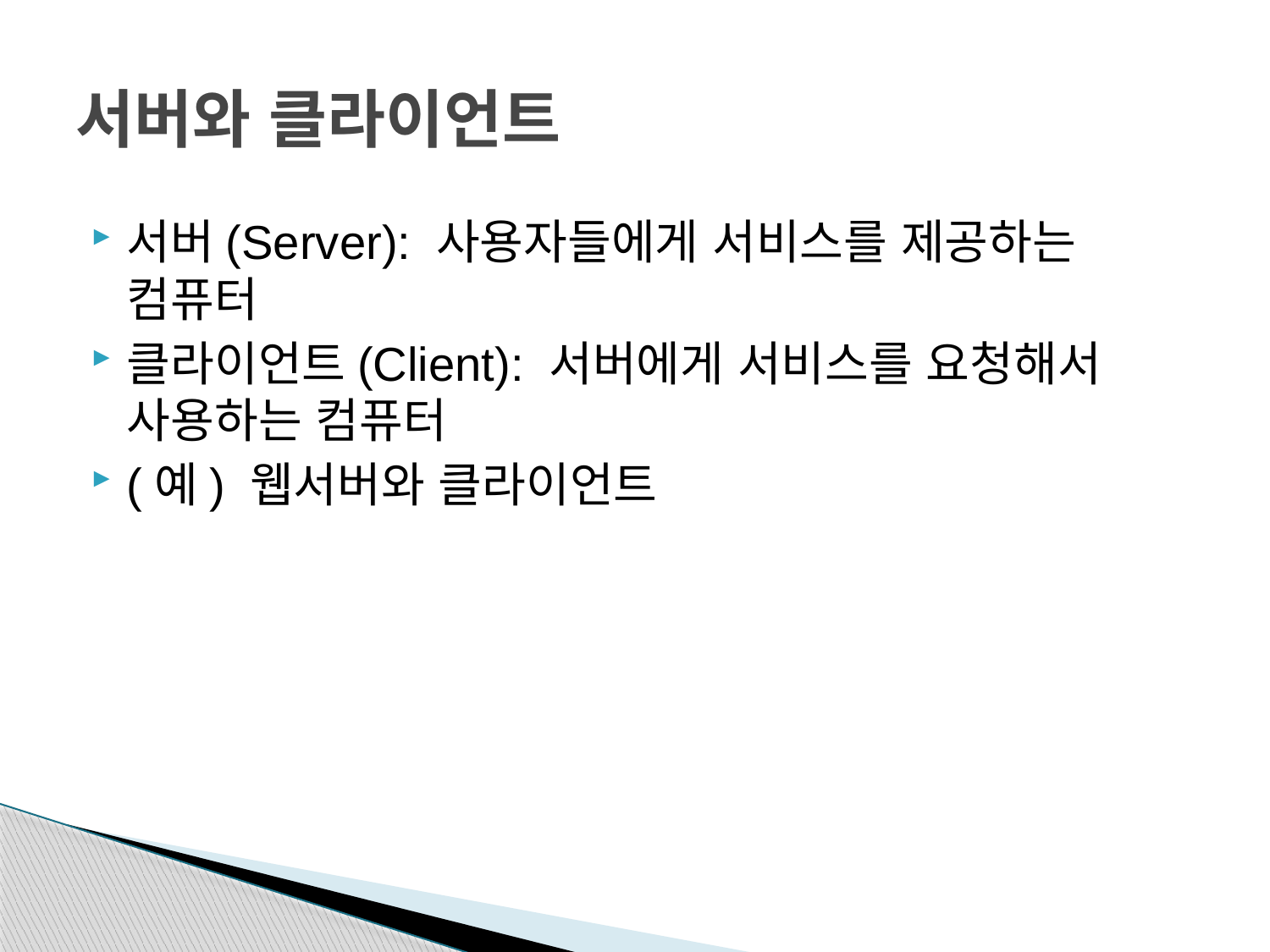

# 서버와 클라이언트
서버(Server): 사용자들에게 서비스를 제공하는 컴퓨터
클라이언트(Client): 서버에게 서비스를 요청해서 사용하는 컴퓨터
(예) 웹서버와 클라이언트